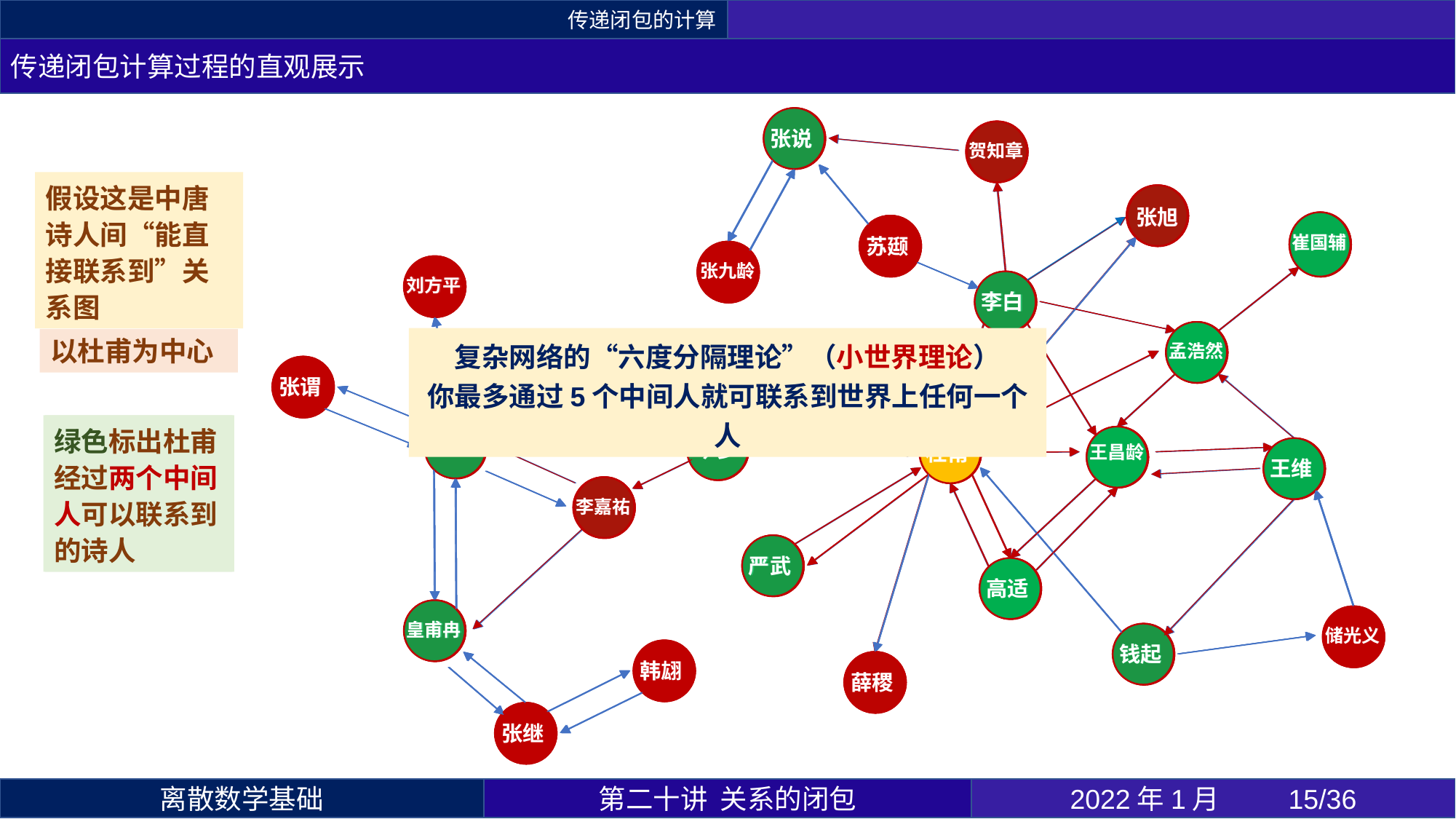

传递闭包的计算
传递闭包计算过程的直观展示

张说

贺知章

张旭

苏颋
崔国辅

张九龄

刘方平

李白

孟浩然

张谓

刘长卿

岑参
杜甫
王昌龄

王维

李嘉祐

严武

高适

储光义
皇甫冉

钱起

韩翃

薛稷

张继

张说

贺知章

张旭

苏颋
崔国辅

张九龄

刘方平

李白

孟浩然

张谓

刘长卿
岑参
杜甫
王昌龄

王维

李嘉祐

严武

高适

储光义
皇甫冉

钱起

韩翃

薛稷

张继

张说

贺知章

张旭

苏颋
崔国辅

张九龄

刘方平

李白

孟浩然

张谓

刘长卿

岑参
杜甫
王昌龄

王维

李嘉祐

严武

高适

储光义
皇甫冉

钱起

韩翃

薛稷

张继

张说

贺知章

张旭

苏颋
崔国辅

张九龄

刘方平

李白

孟浩然

张谓

刘长卿

岑参
杜甫
王昌龄

王维

李嘉祐

严武

高适

储光义
皇甫冉

钱起

韩翃

薛稷

张继

张说

贺知章

张旭

苏颋
崔国辅

张九龄

刘方平

李白

孟浩然

张谓

刘长卿

岑参
杜甫
王昌龄

王维

李嘉祐

严武

高适

储光义
皇甫冉

钱起

韩翃

薛稷

张继
假设这是中唐诗人间“能直接联系到”关系图
复杂网络的“六度分隔理论”（小世界理论）
你最多通过5个中间人就可联系到世界上任何一个人
以杜甫为中心
绿色标出杜甫经过两个中间人可以联系到的诗人
绿色标出杜甫经过一个中间人可以联系到的诗人
绿色标出杜甫能直接联系到的诗人
第二十讲  关系的闭包
2022年1月 	15/36
离散数学基础